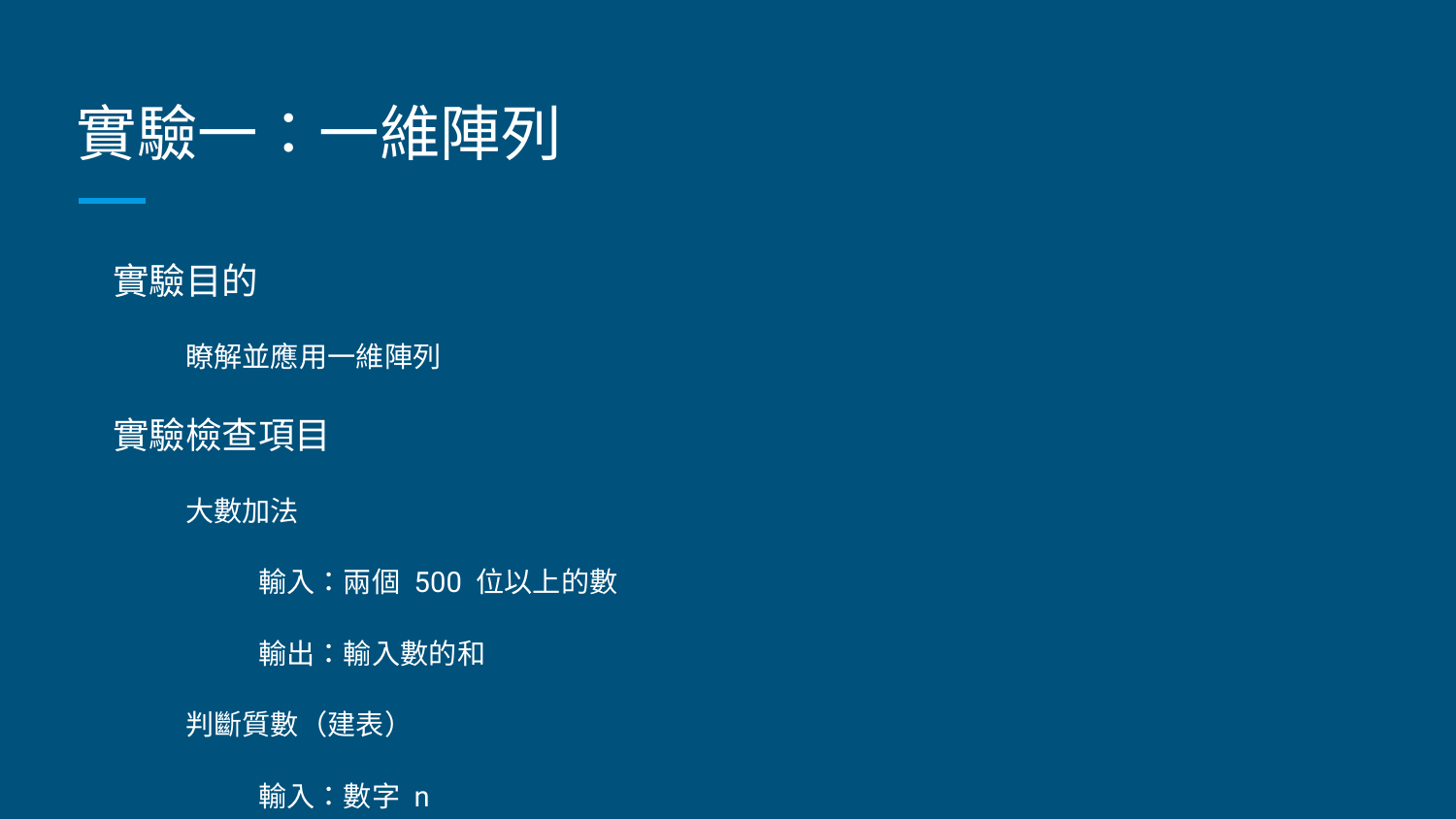

# 實驗一：一維陣列
實驗目的
瞭解並應用一維陣列
實驗檢查項目
大數加法
輸入：兩個 500 位以上的數
輸出：輸入數的和
判斷質數（建表）
輸入：數字 n
輸出：判斷是否為質數